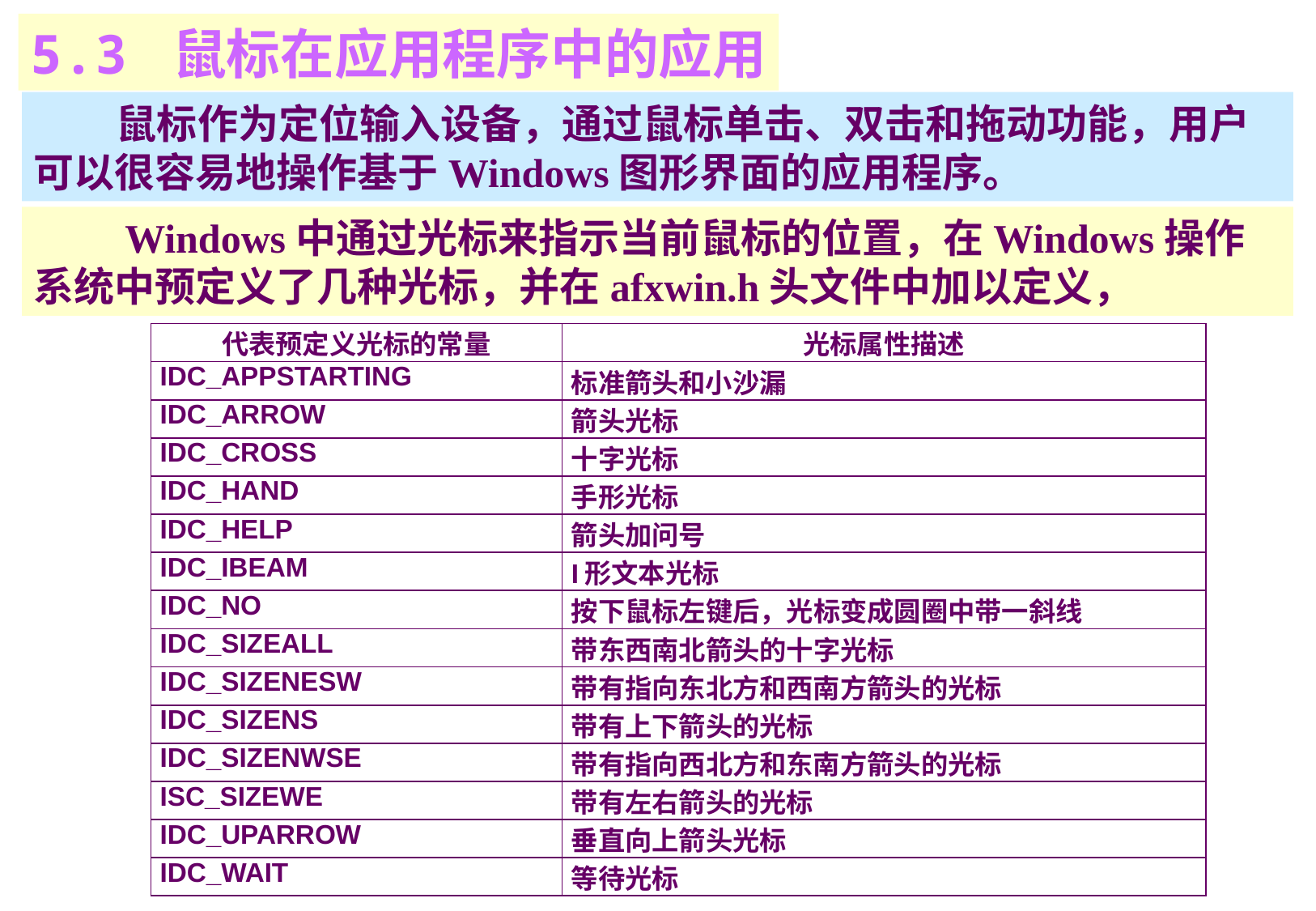

5.3 鼠标在应用程序中的应用
        鼠标作为定位输入设备，通过鼠标单击、双击和拖动功能，用户可以很容易地操作基于Windows图形界面的应用程序。
         Windows中通过光标来指示当前鼠标的位置，在Windows操作系统中预定义了几种光标，并在afxwin.h头文件中加以定义，
| 代表预定义光标的常量 | 光标属性描述 |
| --- | --- |
| IDC\_APPSTARTING | 标准箭头和小沙漏 |
| IDC\_ARROW | 箭头光标 |
| IDC\_CROSS | 十字光标 |
| IDC\_HAND | 手形光标 |
| IDC\_HELP | 箭头加问号 |
| IDC\_IBEAM | I形文本光标 |
| IDC\_NO | 按下鼠标左键后，光标变成圆圈中带一斜线 |
| IDC\_SIZEALL | 带东西南北箭头的十字光标 |
| IDC\_SIZENESW | 带有指向东北方和西南方箭头的光标 |
| IDC\_SIZENS | 带有上下箭头的光标 |
| IDC\_SIZENWSE | 带有指向西北方和东南方箭头的光标 |
| ISC\_SIZEWE | 带有左右箭头的光标 |
| IDC\_UPARROW | 垂直向上箭头光标 |
| IDC\_WAIT | 等待光标 |